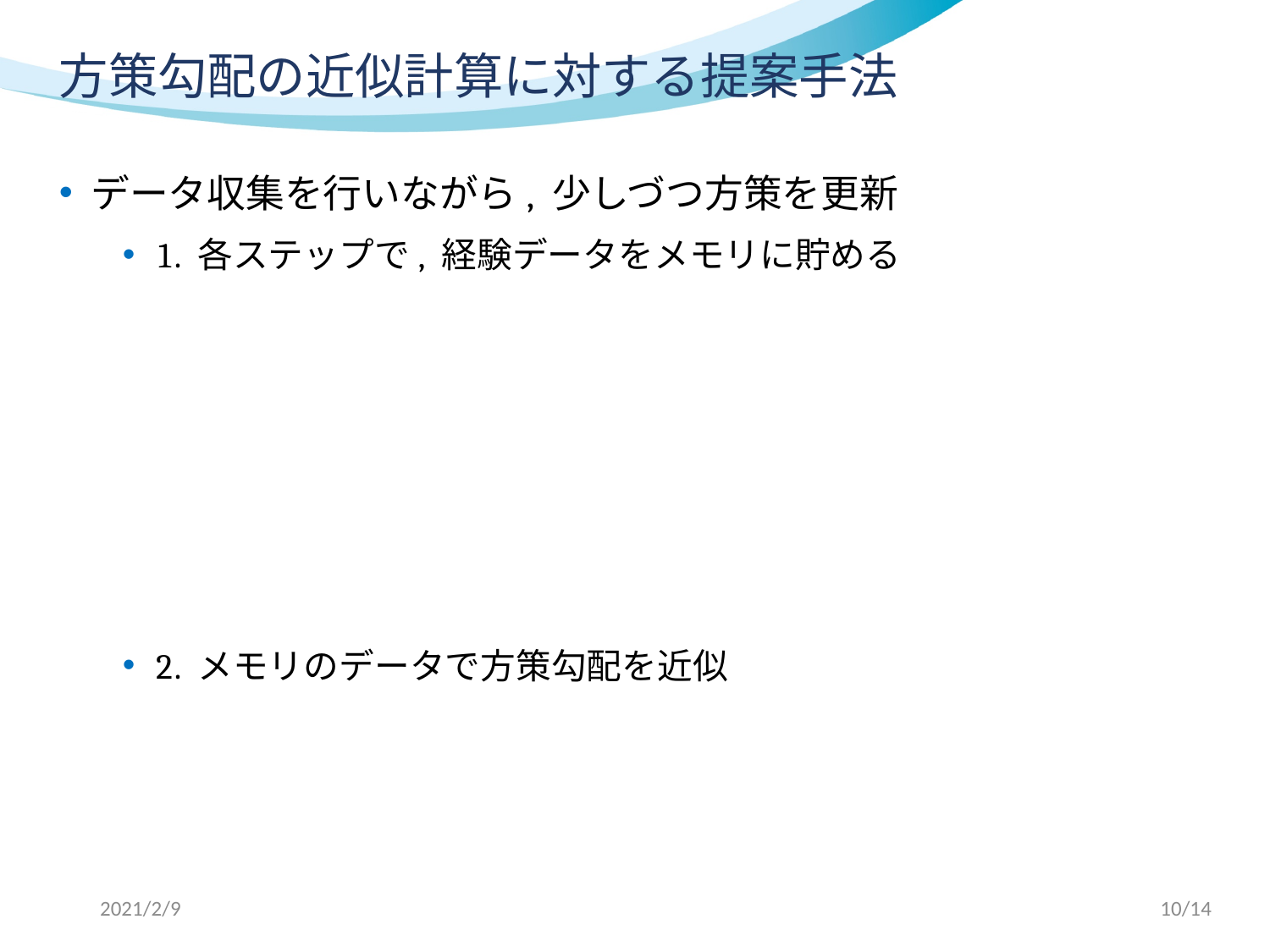

# 方策勾配の近似計算に対する提案手法
データ収集を行いながら, 少しづつ方策を更新
1. 各ステップで, 経験データをメモリに貯める

2. メモリのデータで方策勾配を近似

2021/2/9
10/14